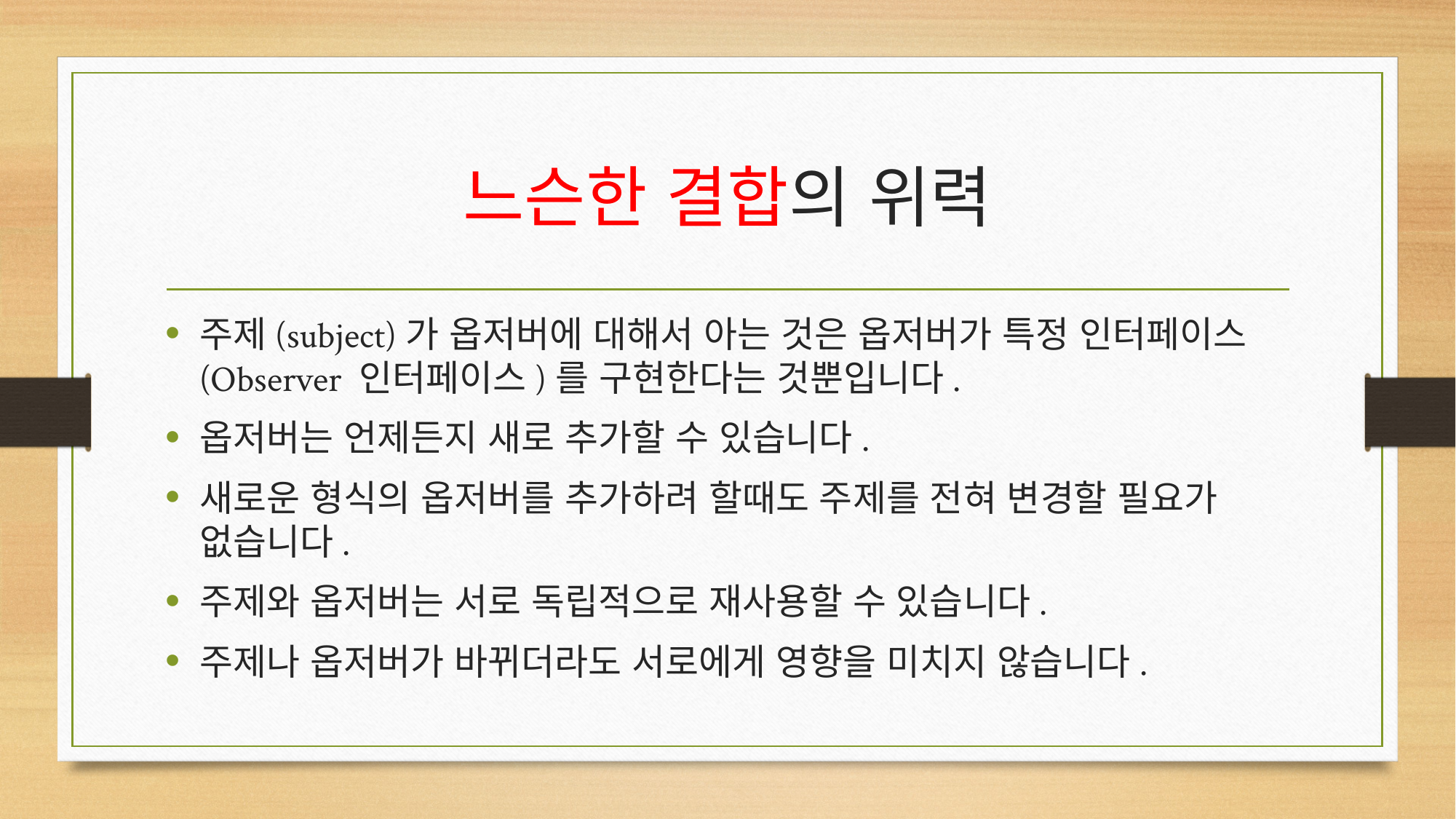

# 느슨한 결합의 위력
주제(subject)가 옵저버에 대해서 아는 것은 옵저버가 특정 인터페이스(Observer 인터페이스)를 구현한다는 것뿐입니다.
옵저버는 언제든지 새로 추가할 수 있습니다.
새로운 형식의 옵저버를 추가하려 할때도 주제를 전혀 변경할 필요가 없습니다.
주제와 옵저버는 서로 독립적으로 재사용할 수 있습니다.
주제나 옵저버가 바뀌더라도 서로에게 영향을 미치지 않습니다.